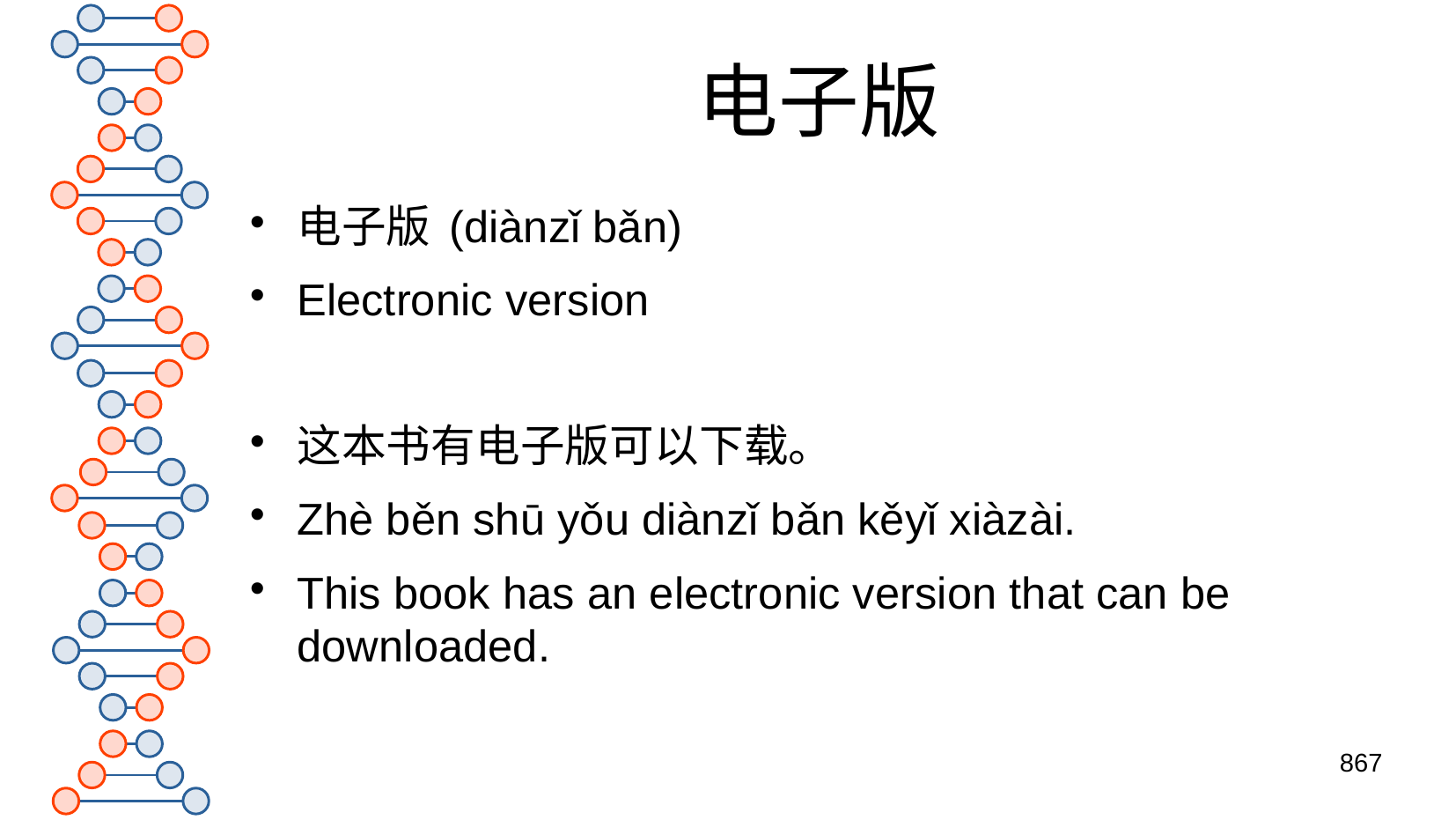

# 电子版
电子版 (diànzǐ bǎn)
Electronic version

这本书有电子版可以下载。
Zhè běn shū yǒu diànzǐ bǎn kěyǐ xiàzài.
This book has an electronic version that can be downloaded.

867